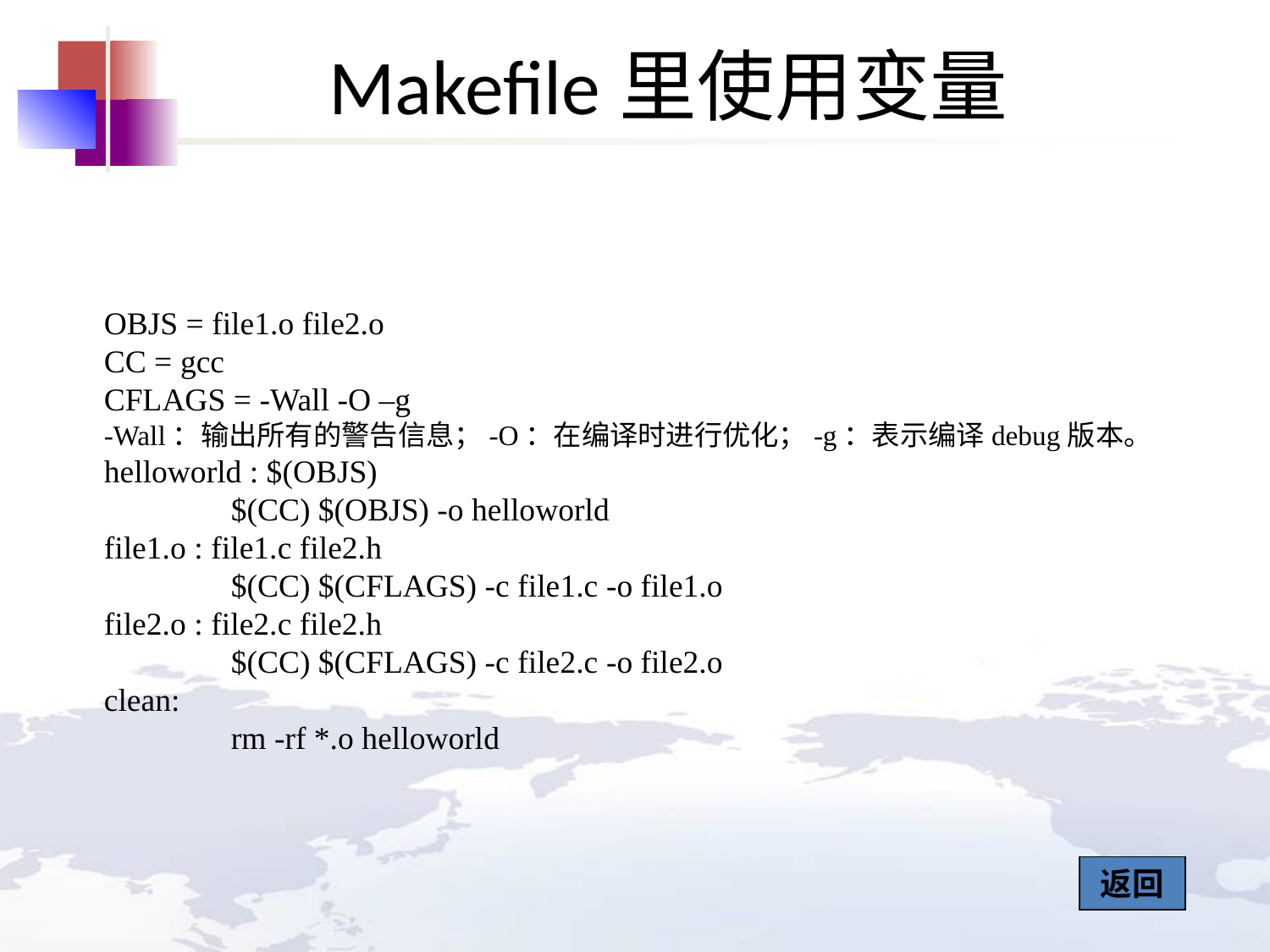

Makefile里使用变量
OBJS = file1.o file2.o
CC = gcc
CFLAGS = -Wall -O –g
-Wall：输出所有的警告信息；-O：在编译时进行优化；-g：表示编译debug版本。
helloworld : $(OBJS)
	$(CC) $(OBJS) -o helloworld
file1.o : file1.c file2.h
	$(CC) $(CFLAGS) -c file1.c -o file1.o
file2.o : file2.c file2.h
	$(CC) $(CFLAGS) -c file2.c -o file2.o
clean:
	rm -rf *.o helloworld

返回